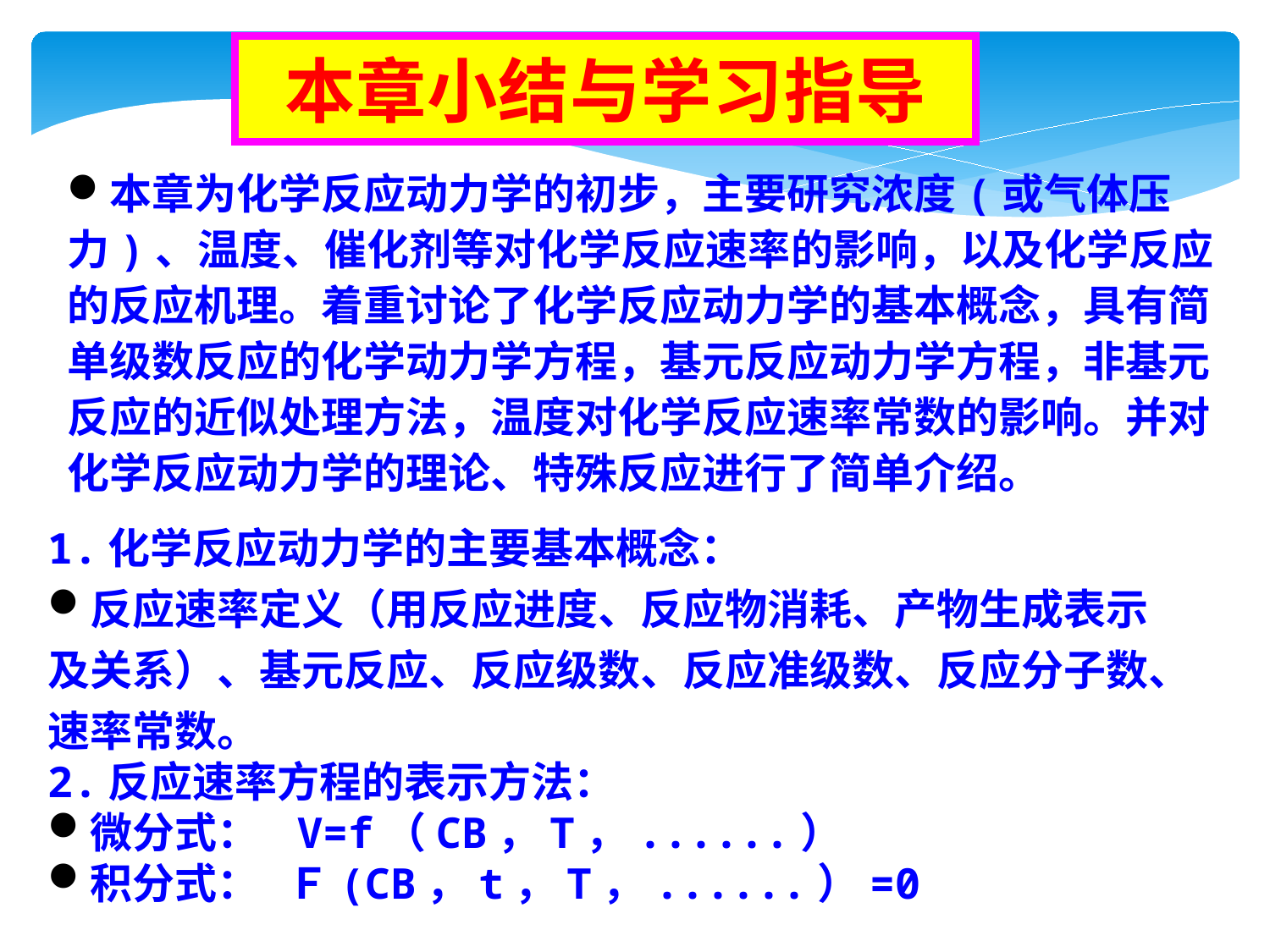

本章小结与学习指导
本章为化学反应动力学的初步，主要研究浓度(或气体压力)、温度、催化剂等对化学反应速率的影响，以及化学反应的反应机理。着重讨论了化学反应动力学的基本概念，具有简单级数反应的化学动力学方程，基元反应动力学方程，非基元反应的近似处理方法，温度对化学反应速率常数的影响。并对化学反应动力学的理论、特殊反应进行了简单介绍。
1.化学反应动力学的主要基本概念：
反应速率定义（用反应进度、反应物消耗、产物生成表示及关系）、基元反应、反应级数、反应准级数、反应分子数、速率常数。
2.反应速率方程的表示方法：
微分式：   V=f（CB，T，......）
积分式：   Ｆ(CB，t，T，......）=0